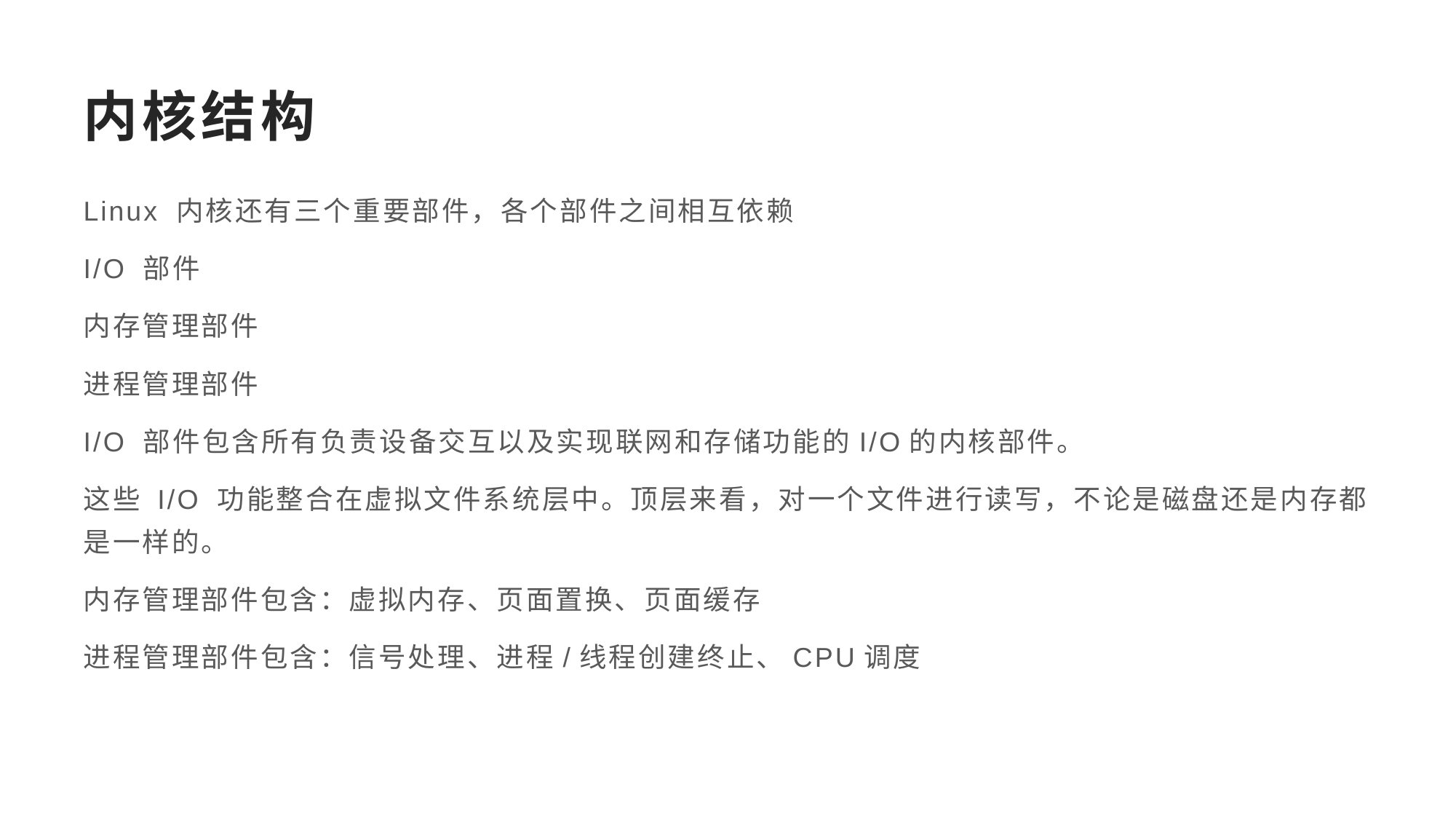

# 内核结构
Linux 内核还有三个重要部件，各个部件之间相互依赖
I/O 部件
内存管理部件
进程管理部件
I/O 部件包含所有负责设备交互以及实现联网和存储功能的I/O的内核部件。
这些 I/O 功能整合在虚拟文件系统层中。顶层来看，对一个文件进行读写，不论是磁盘还是内存都是一样的。
内存管理部件包含：虚拟内存、页面置换、页面缓存
进程管理部件包含：信号处理、进程/线程创建终止、CPU调度